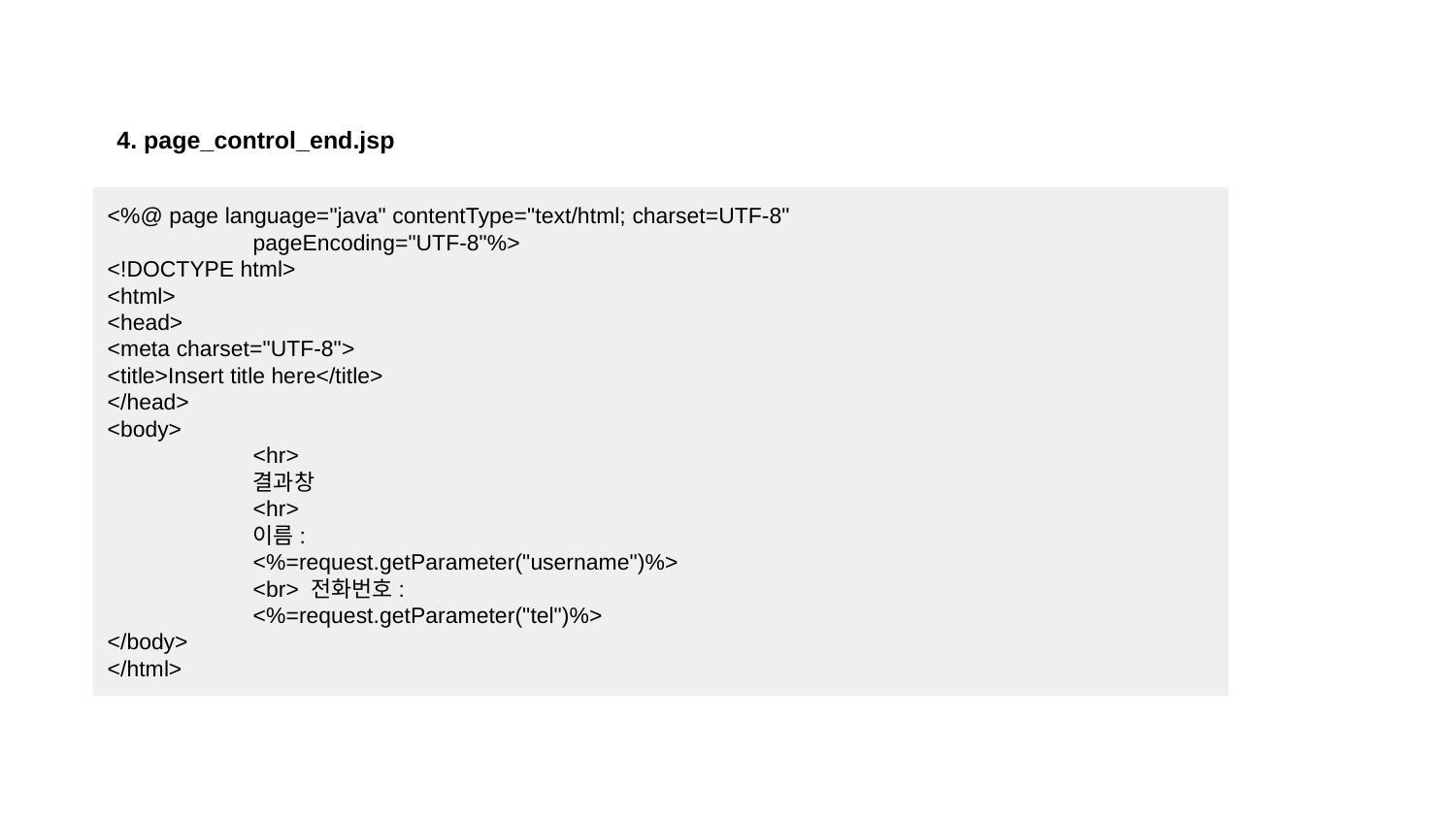

4. page_control_end.jsp
<%@ page language="java" contentType="text/html; charset=UTF-8"
	pageEncoding="UTF-8"%>
<!DOCTYPE html>
<html>
<head>
<meta charset="UTF-8">
<title>Insert title here</title>
</head>
<body>
	<hr>
	결과창
	<hr>
	이름:
	<%=request.getParameter("username")%>
	<br> 전화번호:
	<%=request.getParameter("tel")%>
</body>
</html>